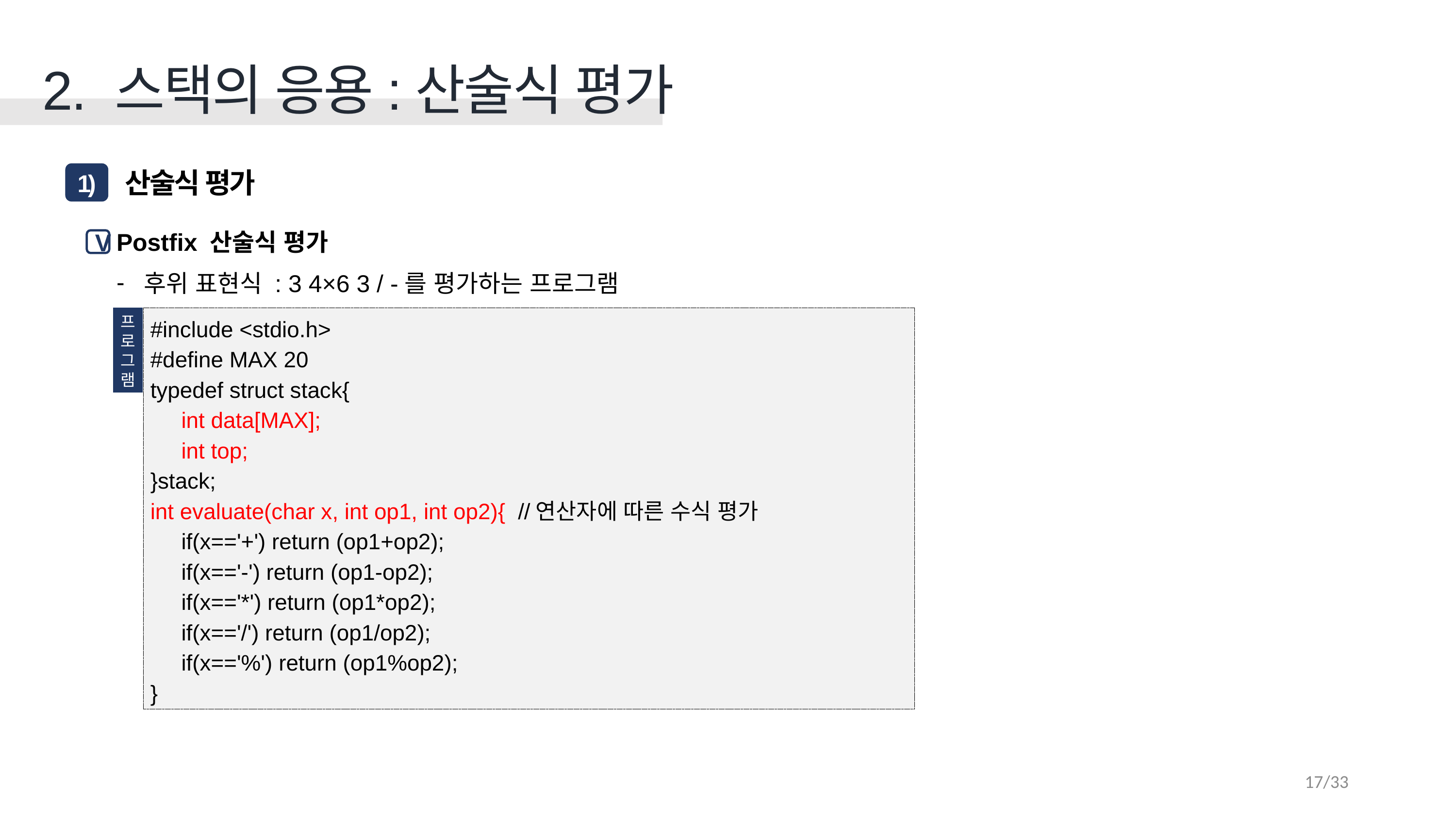

2. 스택의 응용:산술식 평가

 산술식 평가
1)
Postfix 산술식 평가

후위 표현식 : 3 4×6 3 / -를 평가하는 프로그램

V
프
로
그
램
#include <stdio.h>
#define MAX 20
typedef struct stack{
     int data[MAX];
     int top;
}stack;
int evaluate(char x, int op1, int op2){  //연산자에 따른 수식 평가
     if(x=='+') return (op1+op2);
     if(x=='-') return (op1-op2);
     if(x=='*') return (op1*op2);
     if(x=='/') return (op1/op2);
     if(x=='%') return (op1%op2);
}
17/33